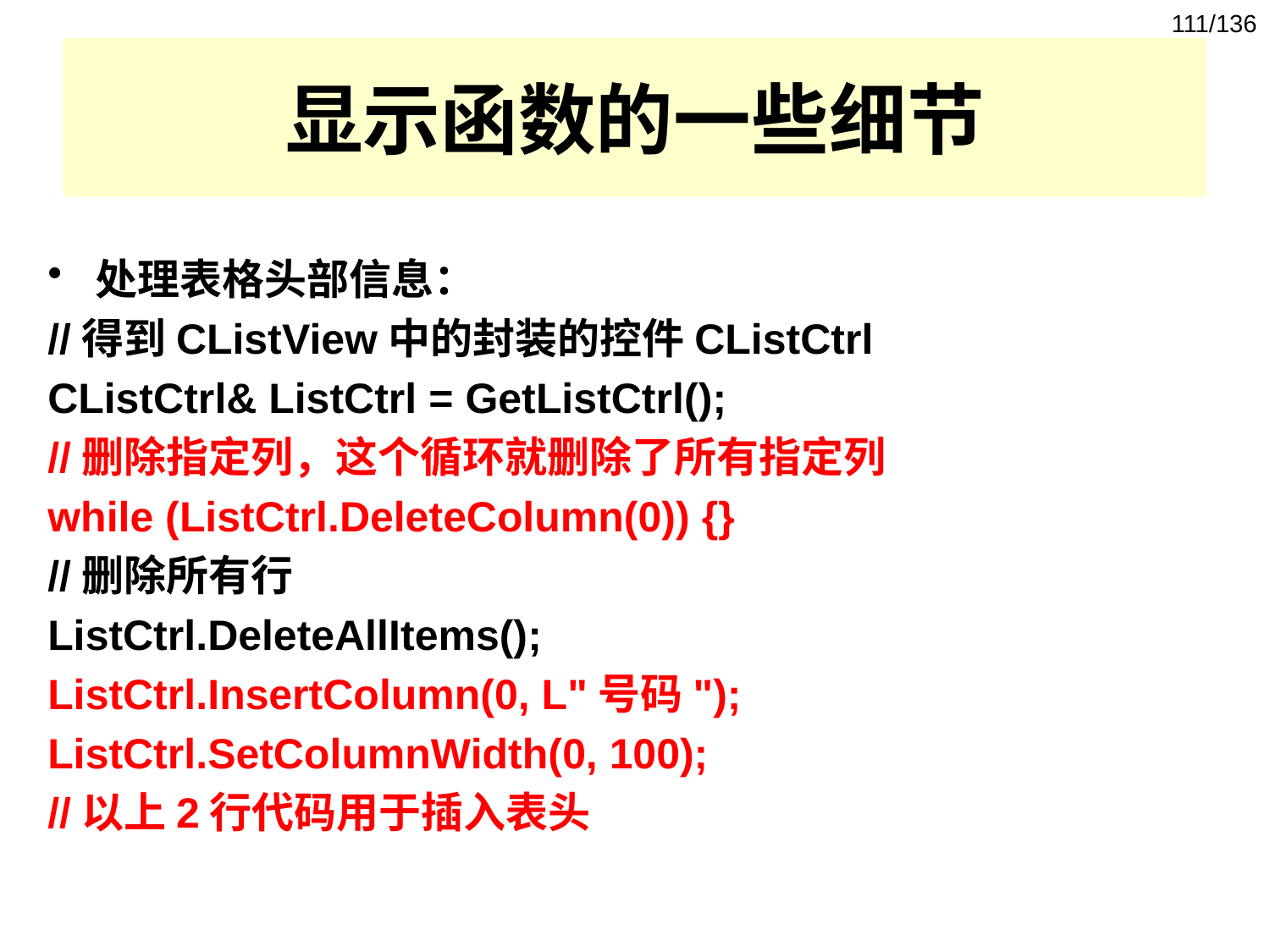

111/136
# 显示函数的一些细节
处理表格头部信息：
//得到CListView中的封装的控件CListCtrl
CListCtrl& ListCtrl = GetListCtrl();
//删除指定列，这个循环就删除了所有指定列
while (ListCtrl.DeleteColumn(0)) {}
//删除所有行
ListCtrl.DeleteAllItems();
ListCtrl.InsertColumn(0, L"号码");
ListCtrl.SetColumnWidth(0, 100);
//以上2行代码用于插入表头